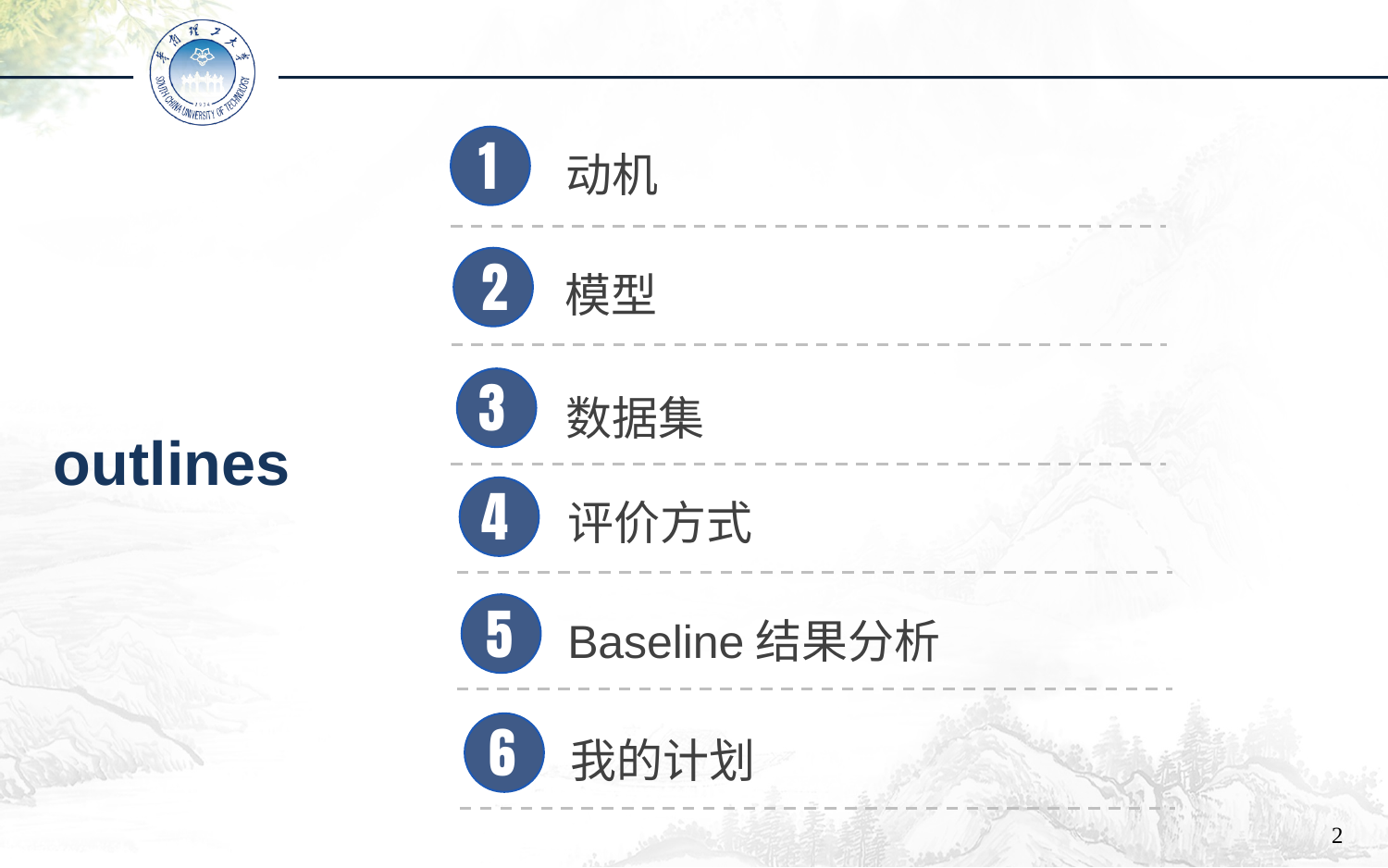

1
动机

2
模型

3
数据集
outlines

4
评价方式

5
Baseline结果分析

6
我的计划
2